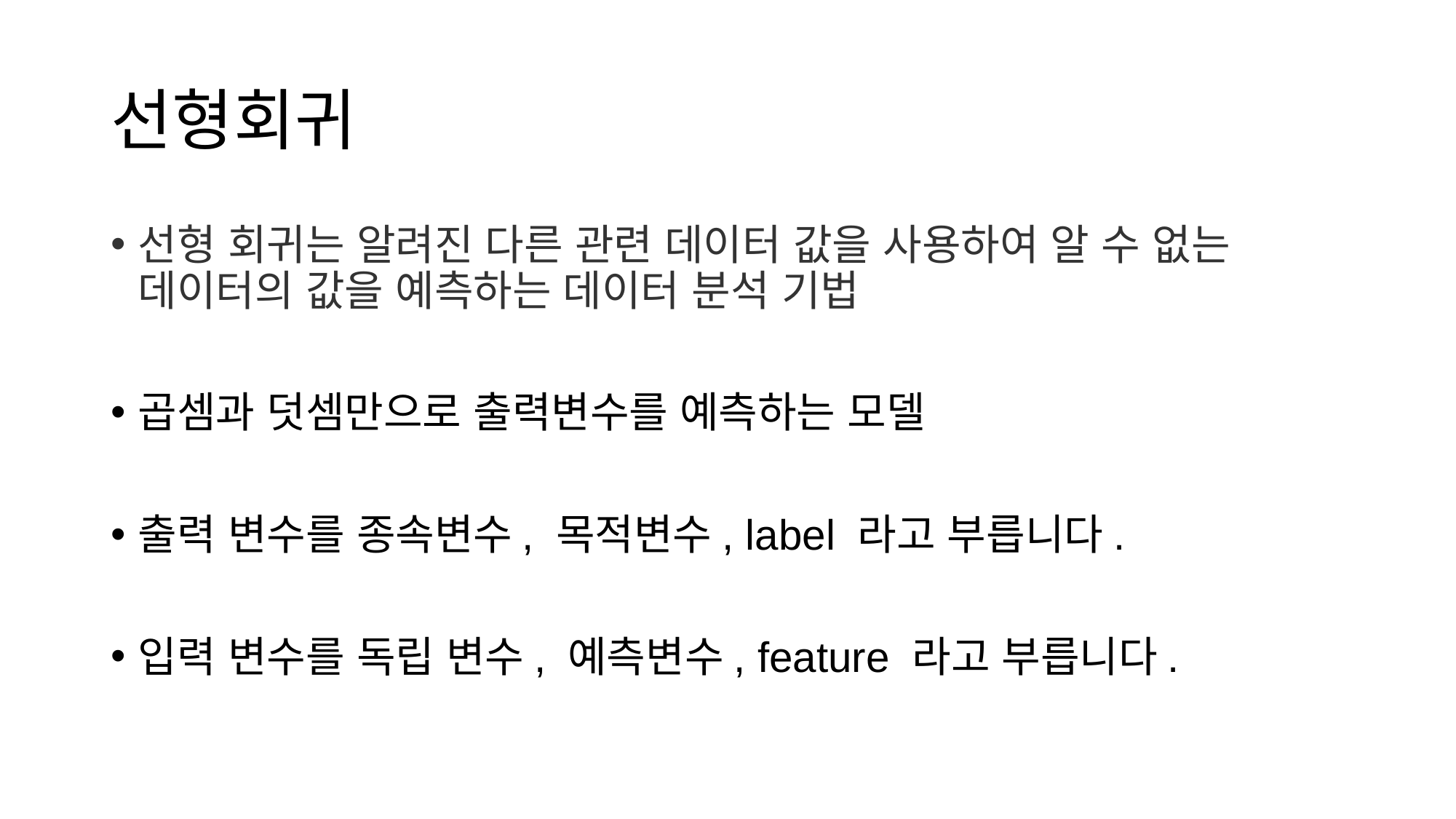

# 선형회귀
선형 회귀는 알려진 다른 관련 데이터 값을 사용하여 알 수 없는 데이터의 값을 예측하는 데이터 분석 기법

곱셈과 덧셈만으로 출력변수를 예측하는 모델

출력 변수를 종속변수, 목적변수, label 라고 부릅니다.

입력 변수를 독립 변수, 예측변수, feature 라고 부릅니다.